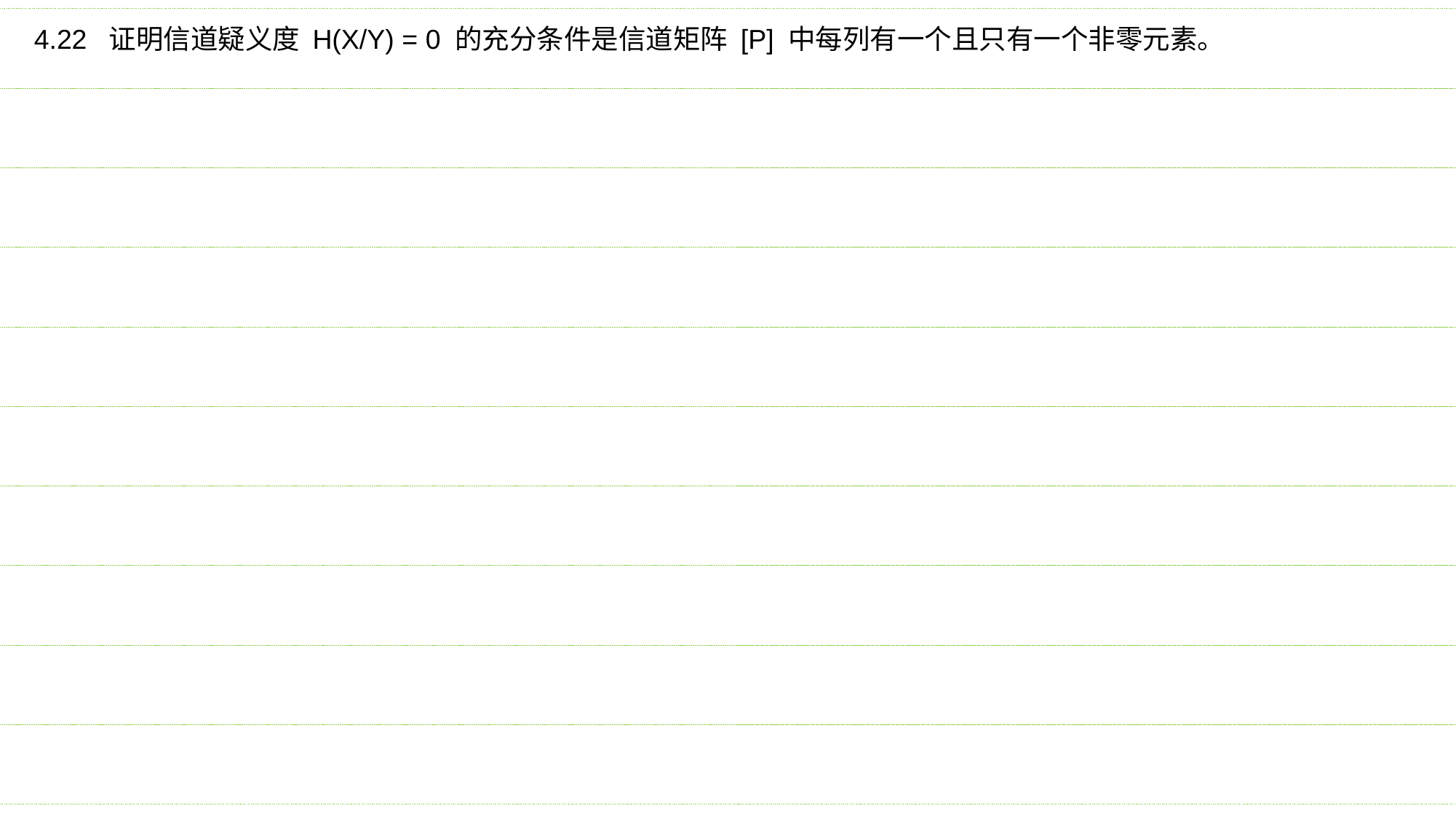

4.22  证明信道疑义度 H(X/Y) = 0 的充分条件是信道矩阵 [P] 中每列有一个且只有一个非零元素。